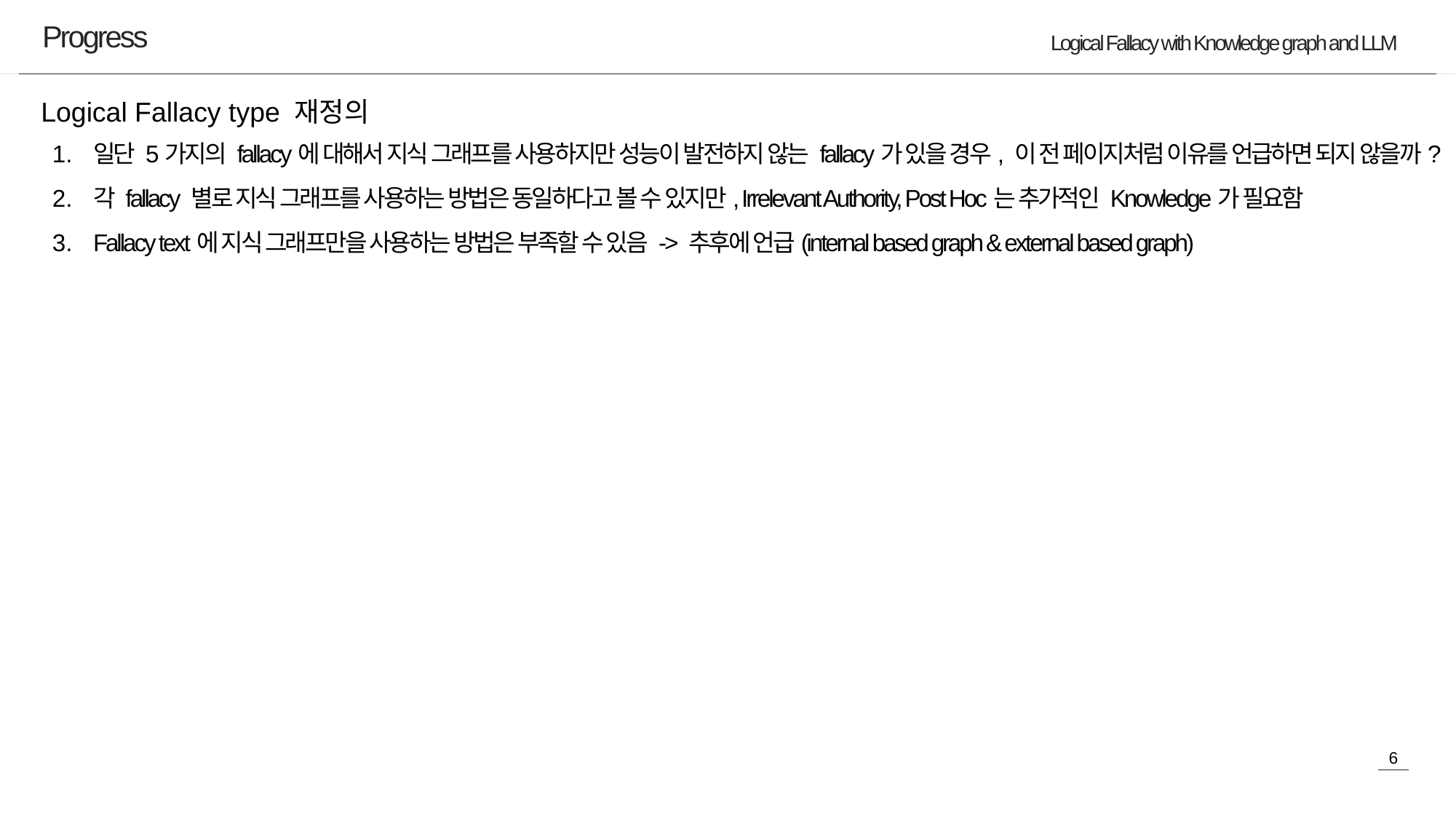

Progress
Logical Fallacy type 재정의
일단 5가지의 fallacy에 대해서 지식 그래프를 사용하지만 성능이 발전하지 않는 fallacy가 있을 경우, 이 전 페이지처럼 이유를 언급하면 되지 않을까?
각 fallacy 별로 지식 그래프를 사용하는 방법은 동일하다고 볼 수 있지만, Irrelevant Authority, Post Hoc는 추가적인 Knowledge가 필요함
Fallacy text에 지식 그래프만을 사용하는 방법은 부족할 수 있음 -> 추후에 언급(internal based graph & external based graph)